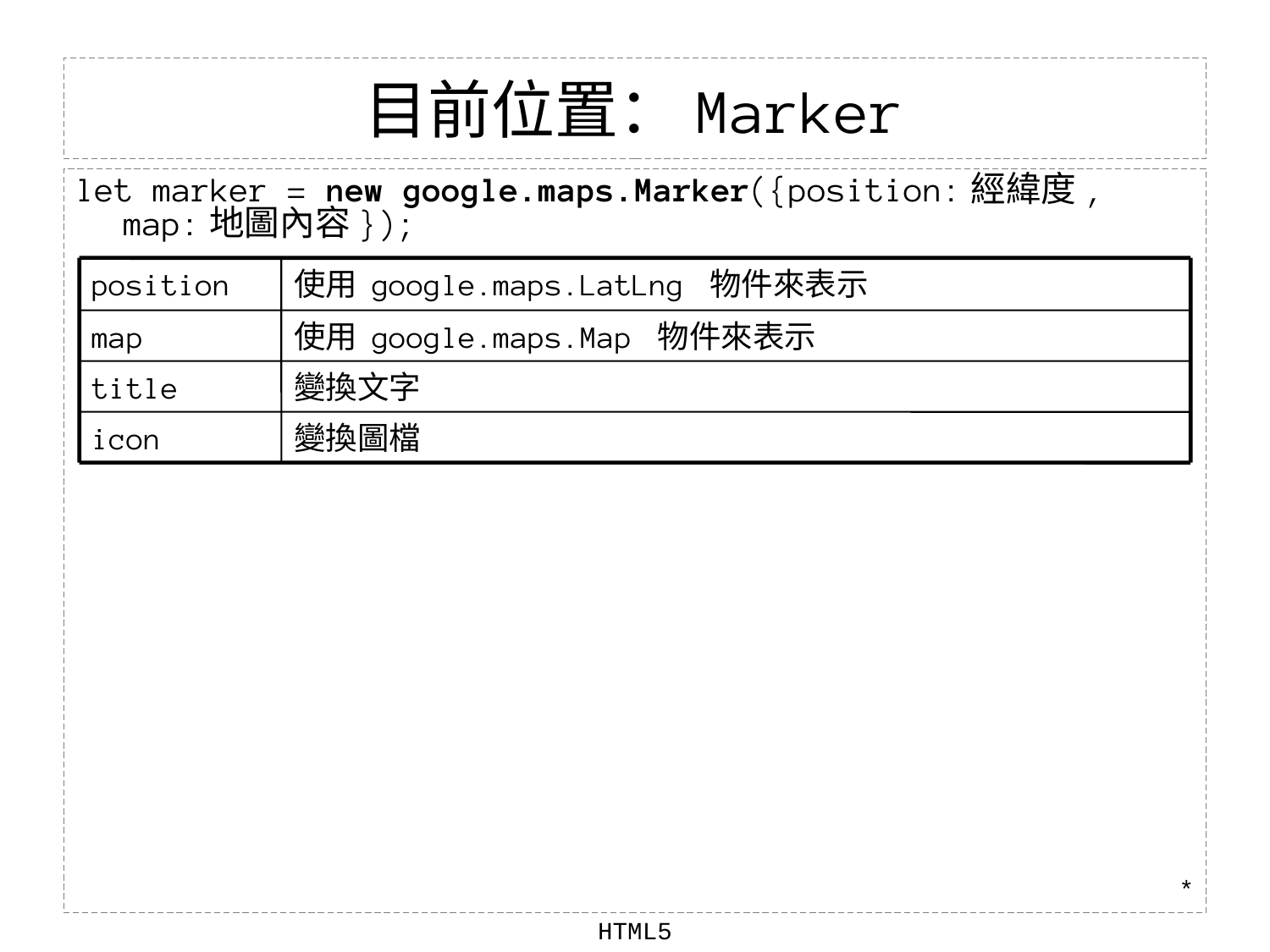

# 目前位置：Marker
let marker = new google.maps.Marker({position:經緯度, map:地圖內容});
position

使用 google.maps.LatLng 物件來表示

map

使用 google.maps.Map 物件來表示
title

變換文字
icon

變換圖檔

*
HTML5